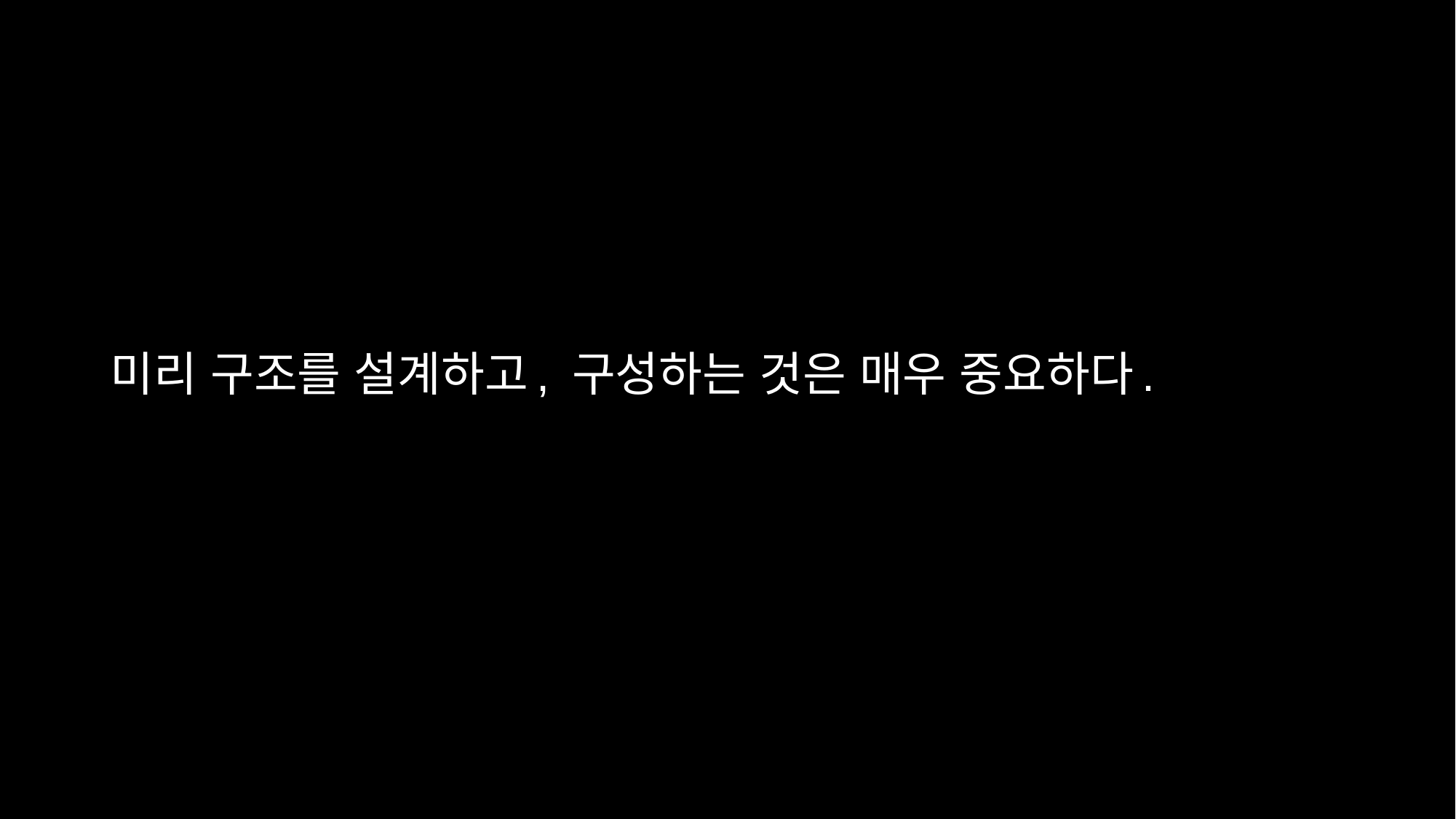

# 미리 구조를 설계하고, 구성하는 것은 매우 중요하다.